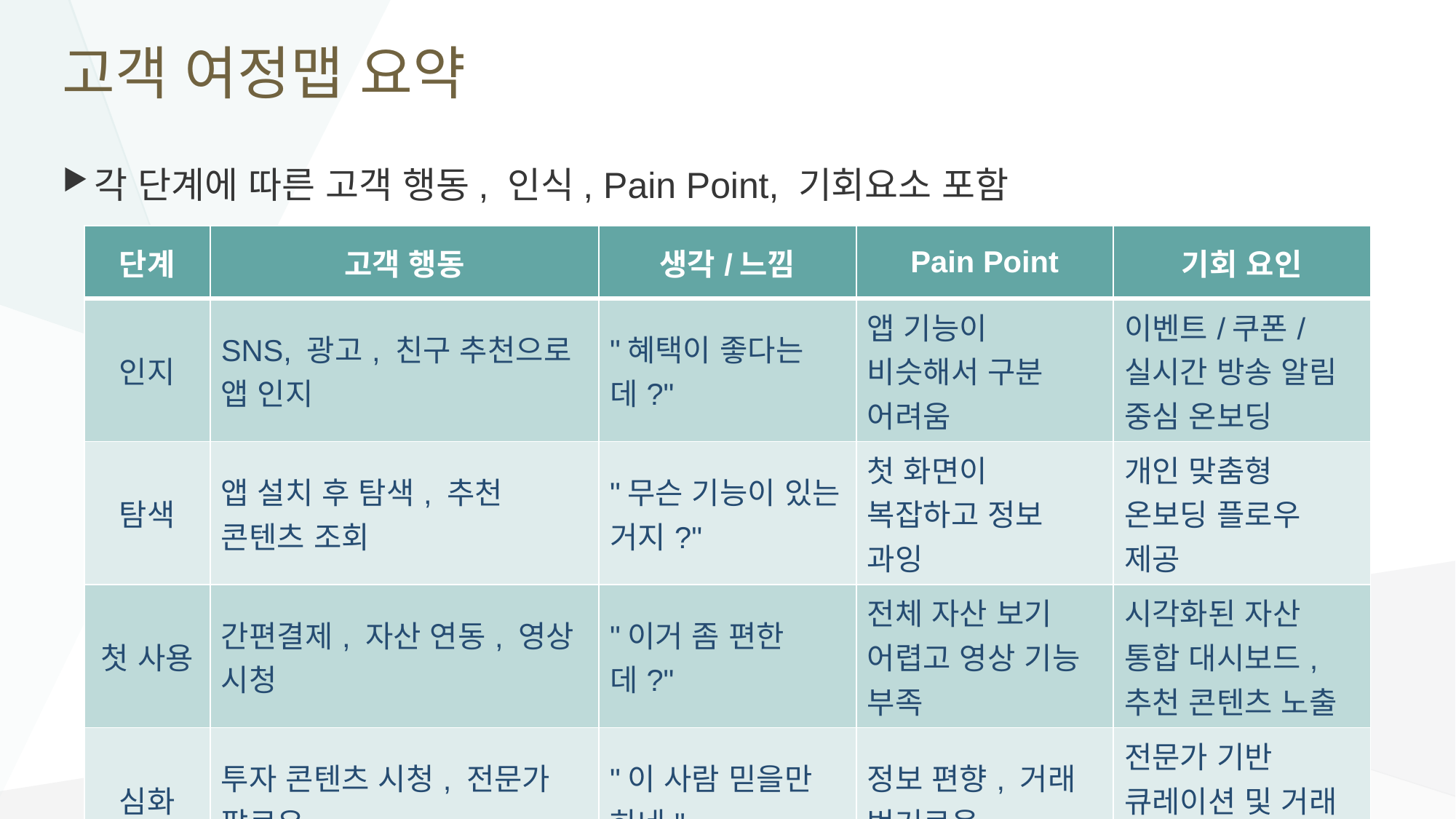

# 고객 여정맵 요약
각 단계에 따른 고객 행동, 인식, Pain Point, 기회요소 포함

| 단계 | 고객 행동 | 생각/느낌 | Pain Point | 기회 요인 |
| --- | --- | --- | --- | --- |
| 인지 | SNS, 광고, 친구 추천으로 앱 인지 | "혜택이 좋다는데?" | 앱 기능이 비슷해서 구분 어려움 | 이벤트/쿠폰/실시간 방송 알림 중심 온보딩 |
| 탐색 | 앱 설치 후 탐색, 추천 콘텐츠 조회 | "무슨 기능이 있는 거지?" | 첫 화면이 복잡하고 정보 과잉 | 개인 맞춤형 온보딩 플로우 제공 |
| 첫 사용 | 간편결제, 자산 연동, 영상 시청 | "이거 좀 편한데?" | 전체 자산 보기 어렵고 영상 기능 부족 | 시각화된 자산 통합 대시보드, 추천 콘텐츠 노출 |
| 심화 | 투자 콘텐츠 시청, 전문가 팔로우 | "이 사람 믿을만 하네" | 정보 편향, 거래 번거로움 | 전문가 기반 큐레이션 및 거래 시스템 강화 |